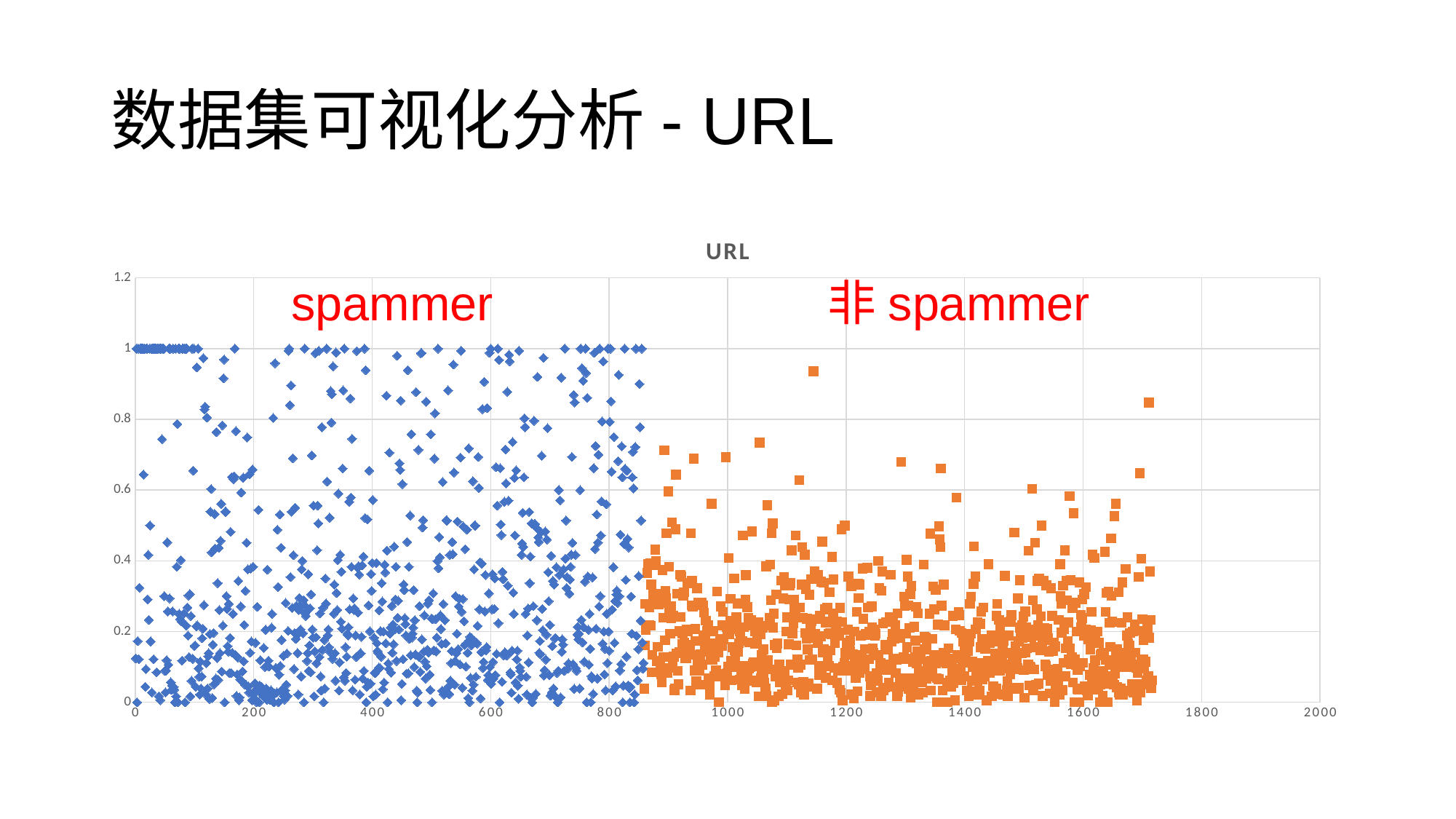

# 数据集可视化分析- URL

### Chart: URL

| Category |  |  |
|---|---|---|
spammer
非spammer